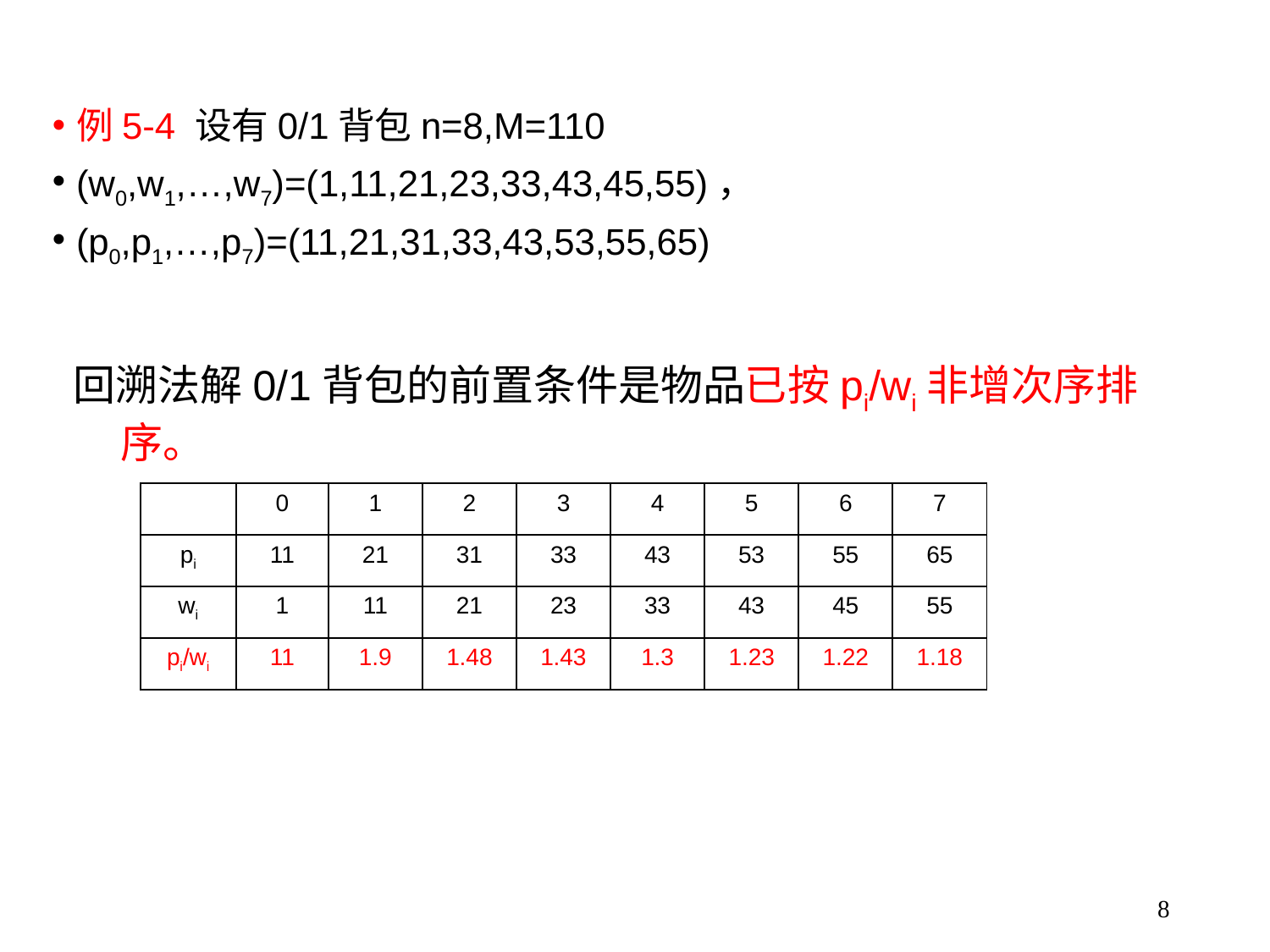

例5-4 设有0/1背包n=8,M=110
(w0,w1,…,w7)=(1,11,21,23,33,43,45,55)，
(p0,p1,…,p7)=(11,21,31,33,43,53,55,65)
回溯法解0/1背包的前置条件是物品已按pi/wi非增次序排序。
|  | 0 | 1 | 2 | 3 | 4 | 5 | 6 | 7 |
| --- | --- | --- | --- | --- | --- | --- | --- | --- |
| pi | 11 | 21 | 31 | 33 | 43 | 53 | 55 | 65 |
| wi | 1 | 11 | 21 | 23 | 33 | 43 | 45 | 55 |
| pi/wi | 11 | 1.9 | 1.48 | 1.43 | 1.3 | 1.23 | 1.22 | 1.18 |
8